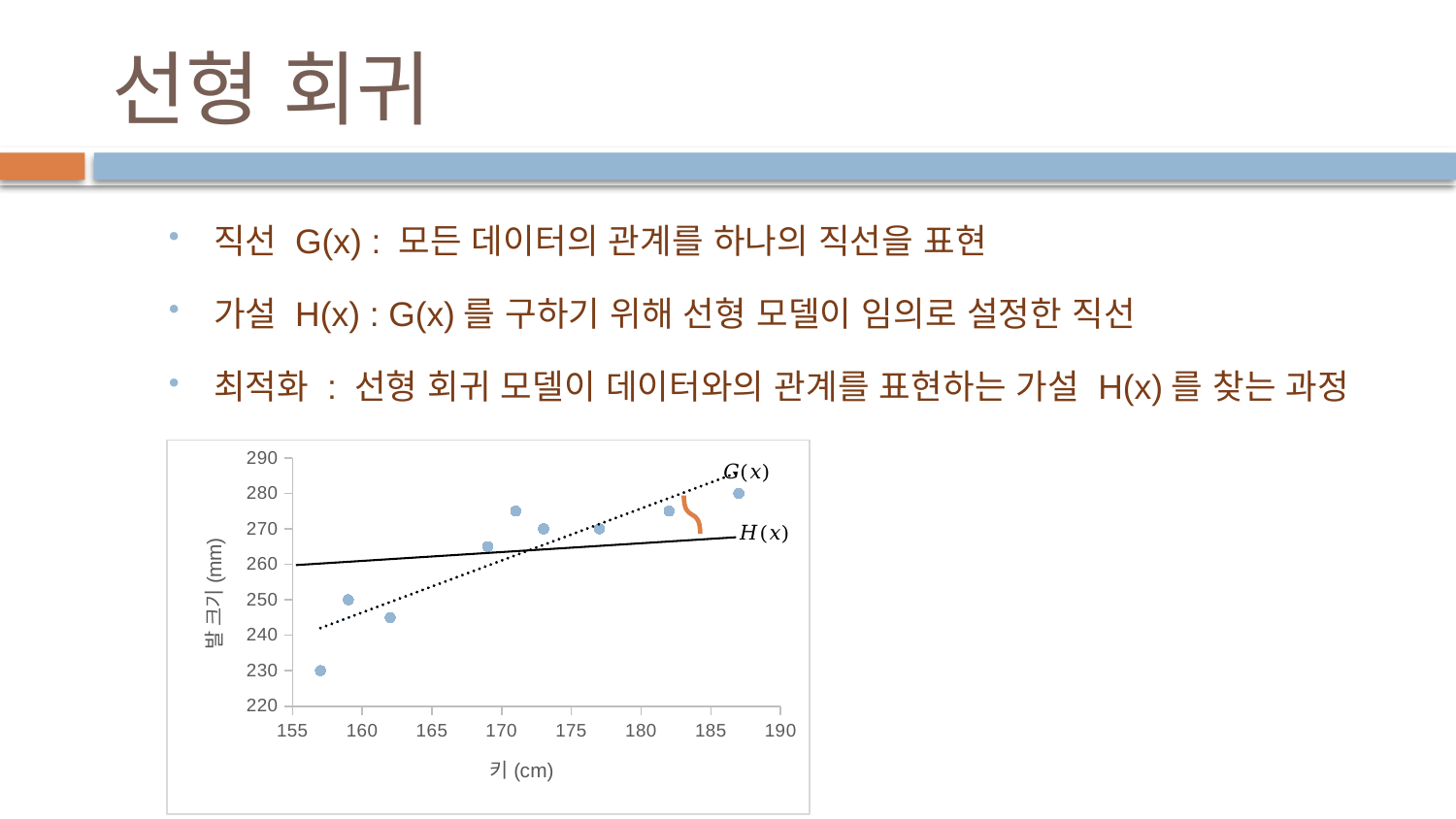

# 선형 회귀
직선 G(x) : 모든 데이터의 관계를 하나의 직선을 표현
가설 H(x) : G(x)를 구하기 위해 선형 모델이 임의로 설정한 직선
최적화 : 선형 회귀 모델이 데이터와의 관계를 표현하는 가설 H(x)를 찾는 과정

### Chart

| Category | 발 크기(mm) |
|---|---|